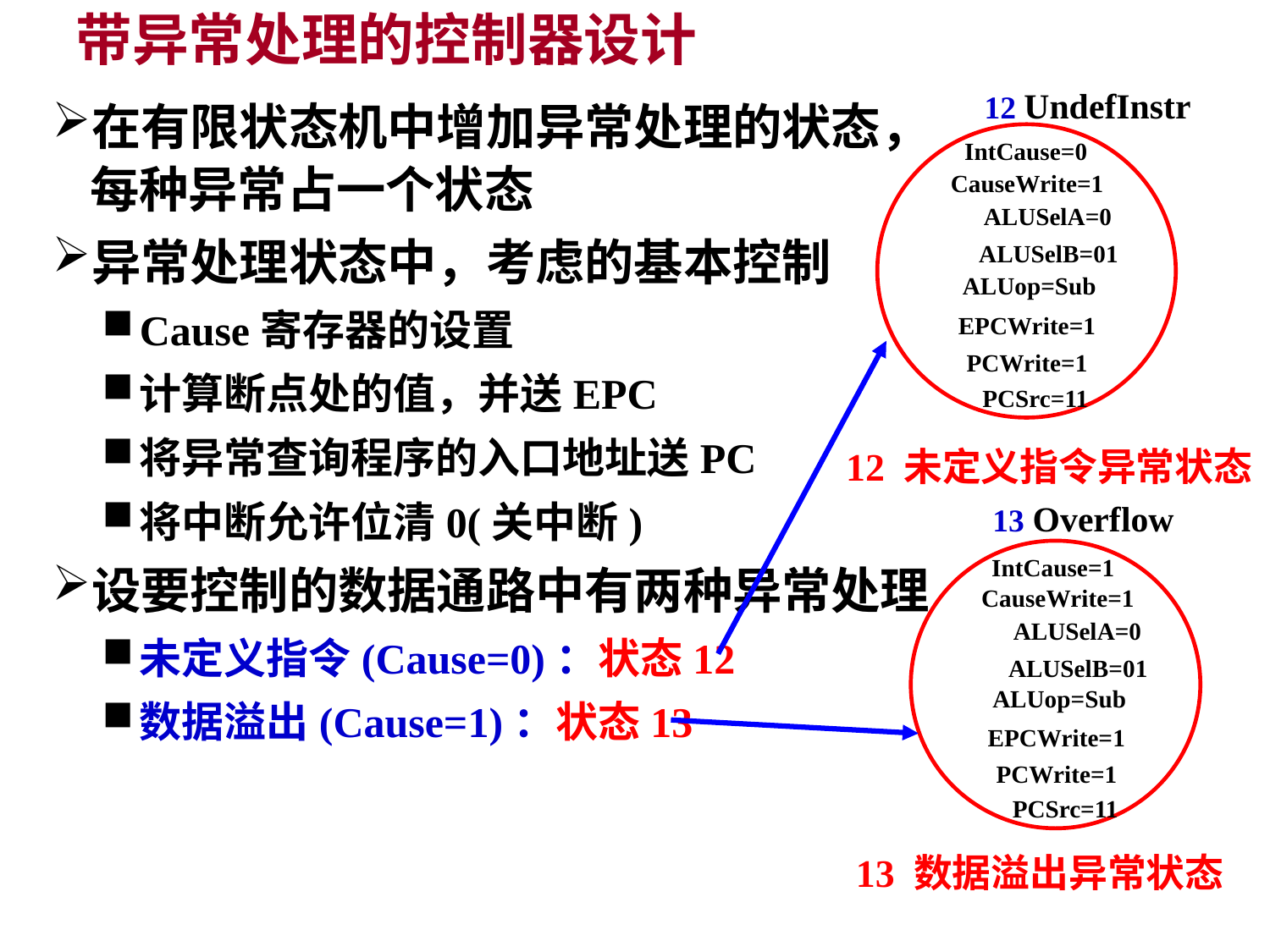

# 带异常处理的控制器设计
12 UndefInstr

IntCause=0
CauseWrite=1
ALUSelA=0
ALUSelB=01
ALUop=Sub
EPCWrite=1
 PCWrite=1
PCSrc=11
12 未定义指令异常状态
在有限状态机中增加异常处理的状态，每种异常占一个状态
异常处理状态中，考虑的基本控制
Cause寄存器的设置
计算断点处的值，并送EPC
将异常查询程序的入口地址送PC
将中断允许位清0(关中断)
设要控制的数据通路中有两种异常处理
未定义指令(Cause=0)：状态12
数据溢出(Cause=1)：状态13

13 Overflow

IntCause=1
CauseWrite=1
ALUSelA=0
ALUSelB=01
ALUop=Sub
EPCWrite=1
 PCWrite=1
PCSrc=11
13 数据溢出异常状态